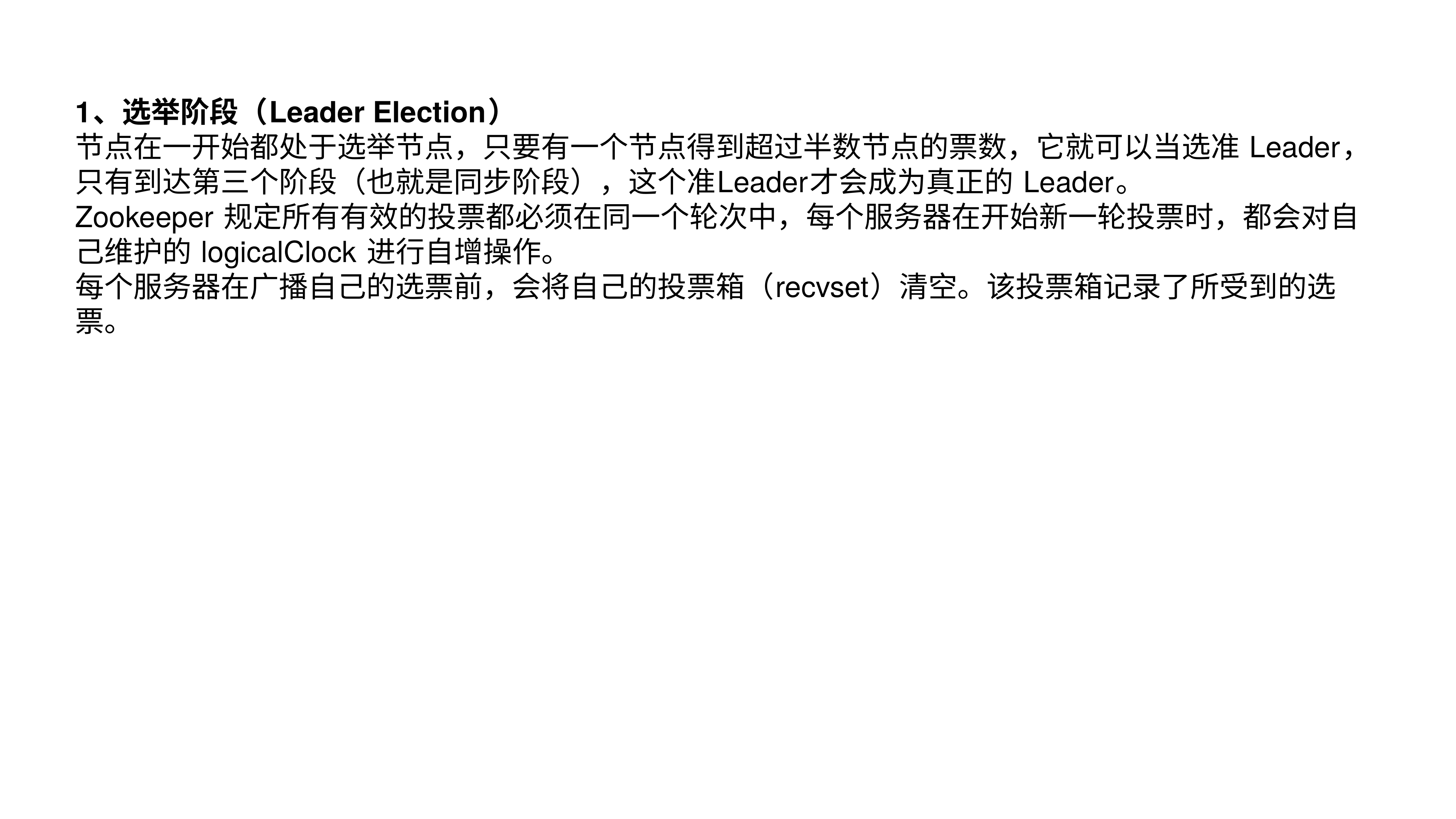

1、选举阶段（Leader Election）
节点在一开始都处于选举节点，只要有一个节点得到超过半数节点的票数，它就可以当选准 Leader，只有到达第三个阶段（也就是同步阶段），这个准Leader才会成为真正的 Leader。
Zookeeper 规定所有有效的投票都必须在同一个轮次中，每个服务器在开始新一轮投票时，都会对自己维护的 logicalClock 进行自增操作。
每个服务器在广播自己的选票前，会将自己的投票箱（recvset）清空。该投票箱记录了所受到的选票。